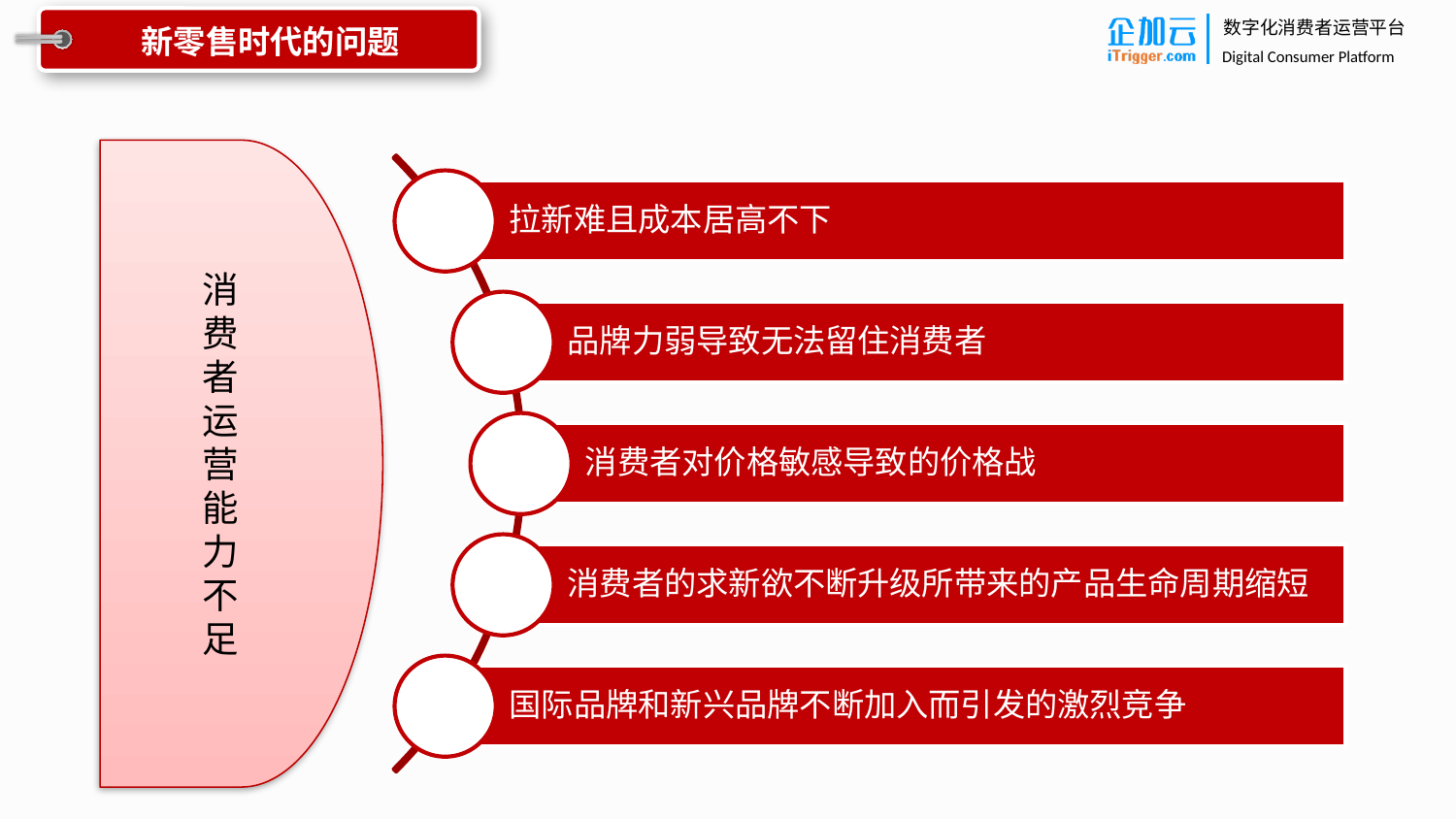

新零售时代的问题

消
费
者
运
营
能
力
不
足
拉新难且成本居高不下
品牌力弱导致无法留住消费者
消费者对价格敏感导致的价格战
消费者的求新欲不断升级所带来的产品生命周期缩短
国际品牌和新兴品牌不断加入而引发的激烈竞争